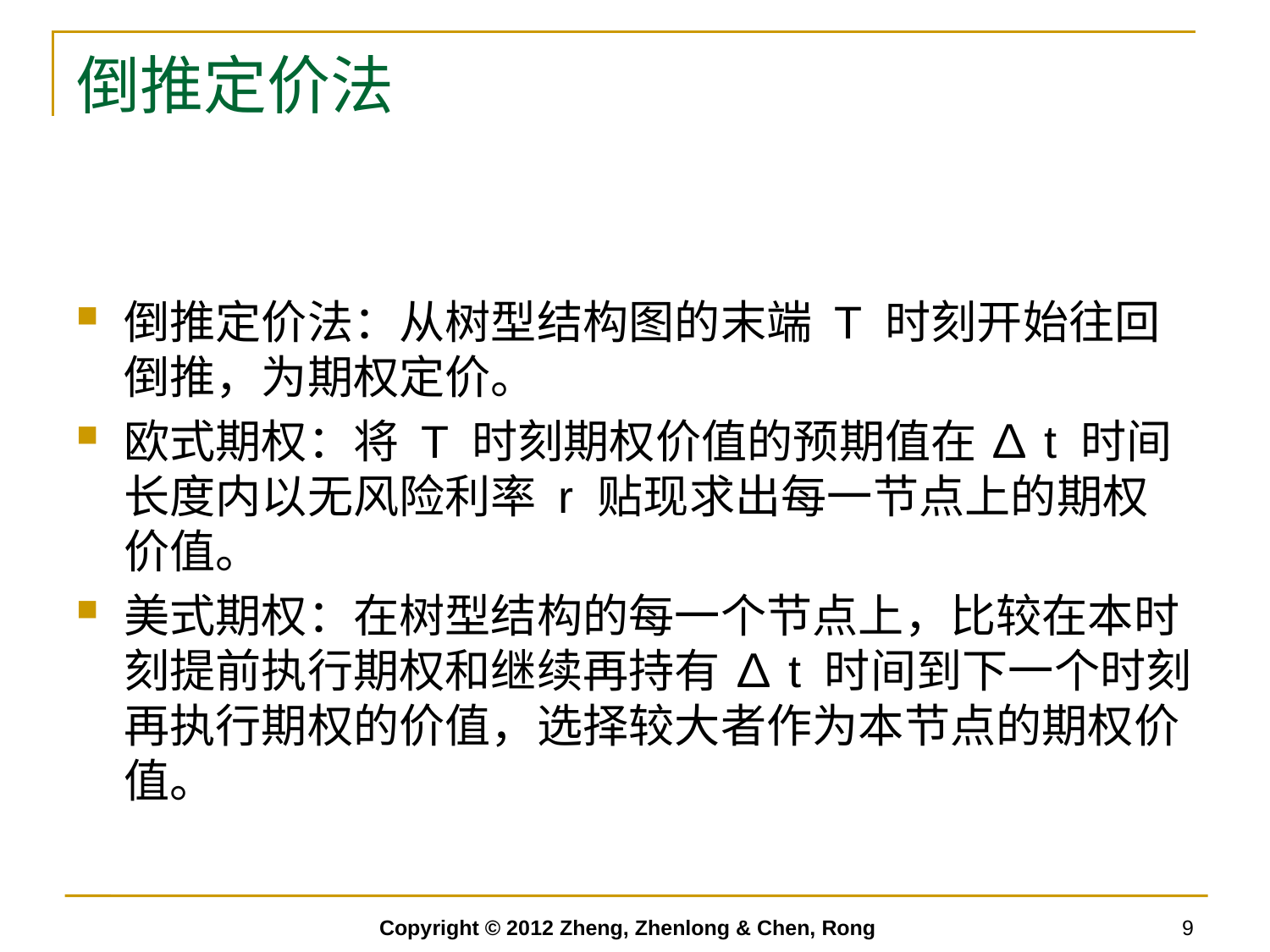

# 倒推定价法

倒推定价法：从树型结构图的末端 T 时刻开始往回倒推，为期权定价。
欧式期权：将 T 时刻期权价值的预期值在 ∆t 时间长度内以无风险利率 r 贴现求出每一节点上的期权价值。
美式期权：在树型结构的每一个节点上，比较在本时刻提前执行期权和继续再持有 ∆t 时间到下一个时刻再执行期权的价值，选择较大者作为本节点的期权价值。
Copyright © 2012 Zheng, Zhenlong & Chen, Rong
9